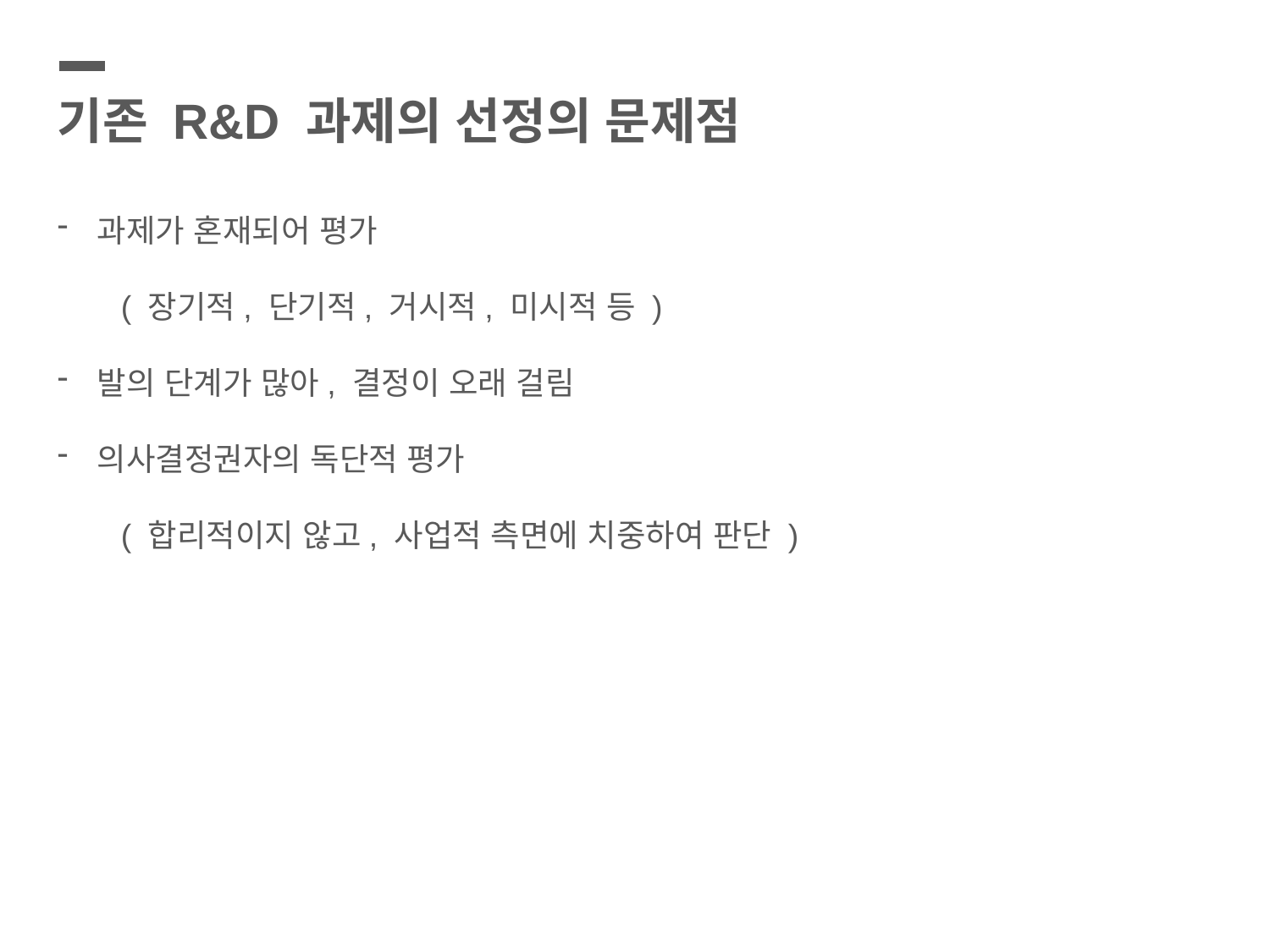

기존 R&D 과제의 선정의 문제점
과제가 혼재되어 평가
( 장기적, 단기적, 거시적, 미시적 등 )
발의 단계가 많아, 결정이 오래 걸림
의사결정권자의 독단적 평가
( 합리적이지 않고, 사업적 측면에 치중하여 판단 )